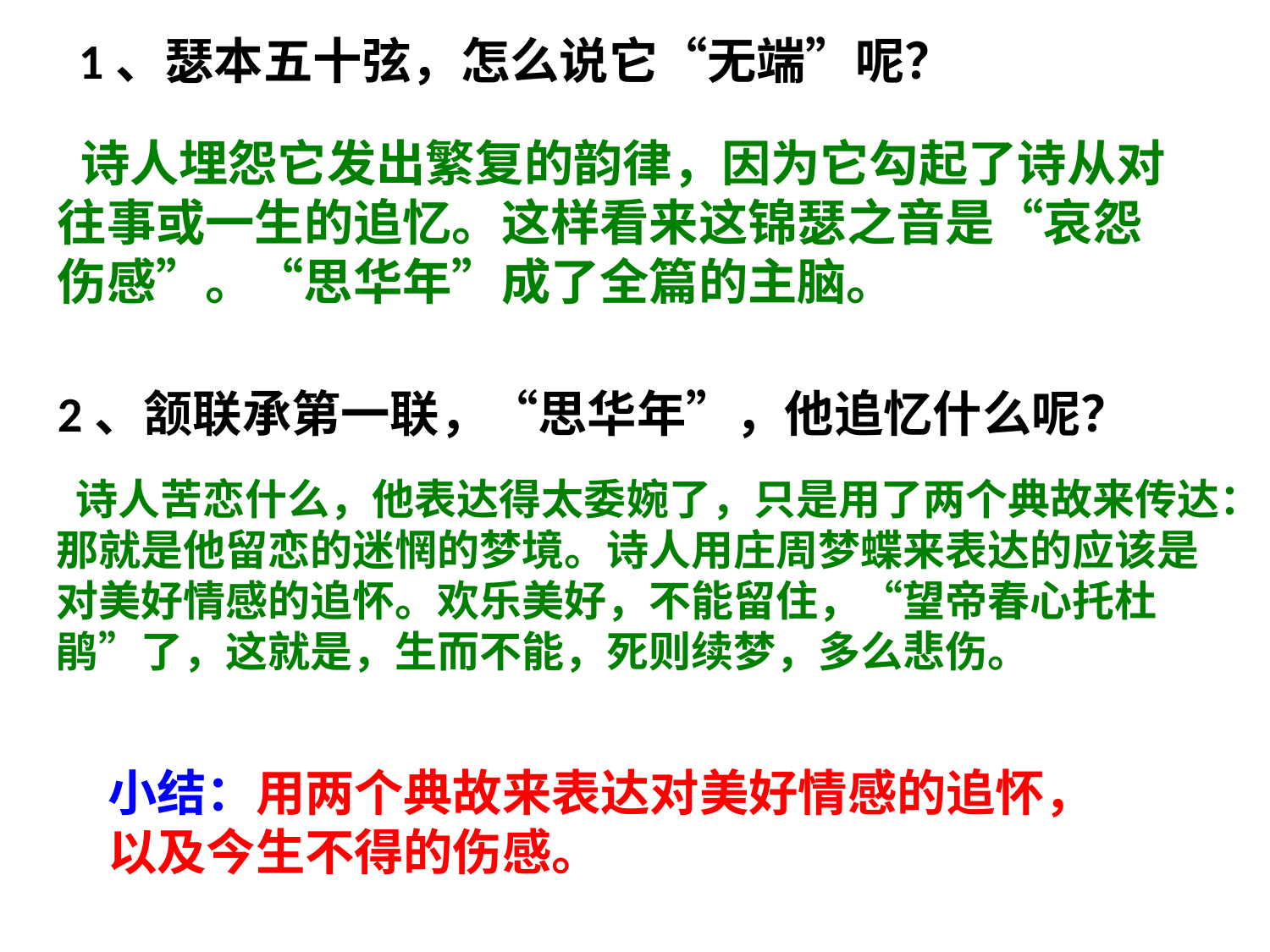

1、瑟本五十弦，怎么说它“无端”呢？
 诗人埋怨它发出繁复的韵律，因为它勾起了诗从对往事或一生的追忆。这样看来这锦瑟之音是“哀怨伤感”。“思华年”成了全篇的主脑。
2、颔联承第一联，“思华年”，他追忆什么呢？
 诗人苦恋什么，他表达得太委婉了，只是用了两个典故来传达：那就是他留恋的迷惘的梦境。诗人用庄周梦蝶来表达的应该是对美好情感的追怀。欢乐美好，不能留住，“望帝春心托杜鹃”了，这就是，生而不能，死则续梦，多么悲伤。
小结：用两个典故来表达对美好情感的追怀，以及今生不得的伤感。